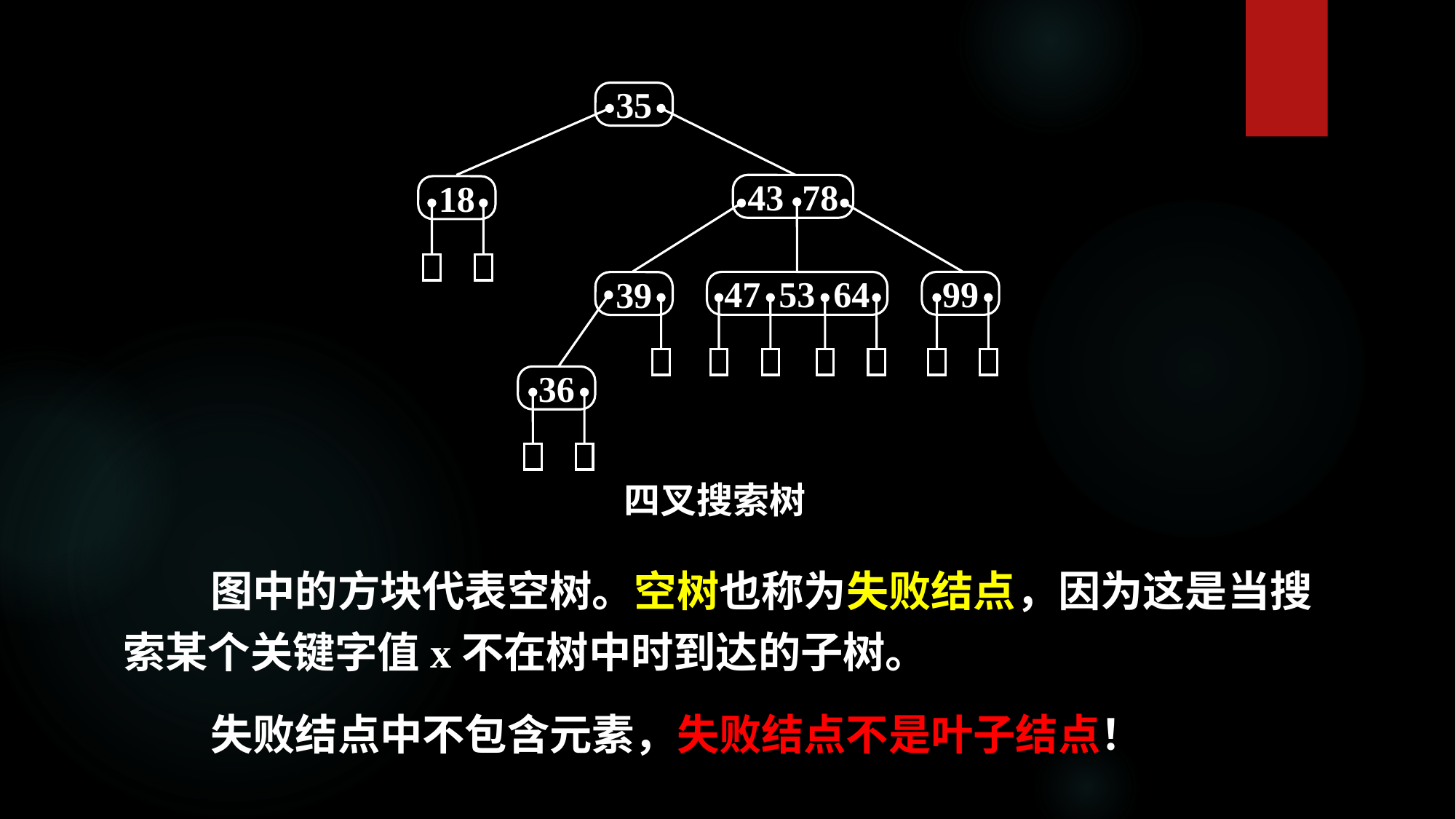

35

43  78
18

47  53  64
99
39

36

四叉搜索树
        图中的方块代表空树。空树也称为失败结点，因为这是当搜索某个关键字值x不在树中时到达的子树。
        失败结点中不包含元素，失败结点不是叶子结点！